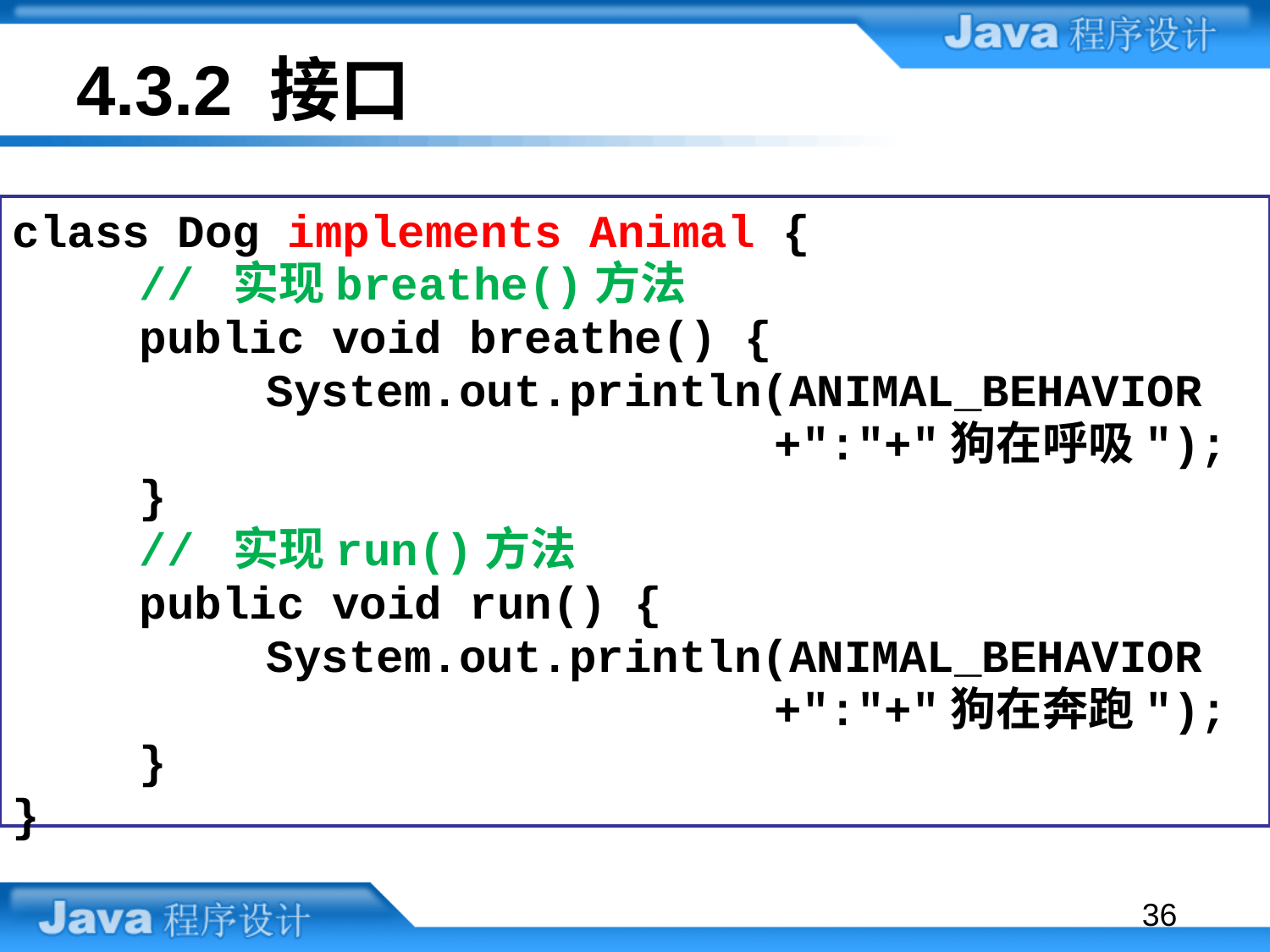

# 4.3.2 接口
class Dog implements Animal {
	// 实现breathe()方法
	public void breathe() {
		System.out.println(ANIMAL_BEHAVIOR
						+":"+"狗在呼吸");
	}
	// 实现run()方法
	public void run() {
		System.out.println(ANIMAL_BEHAVIOR
						+":"+"狗在奔跑");
	}
}